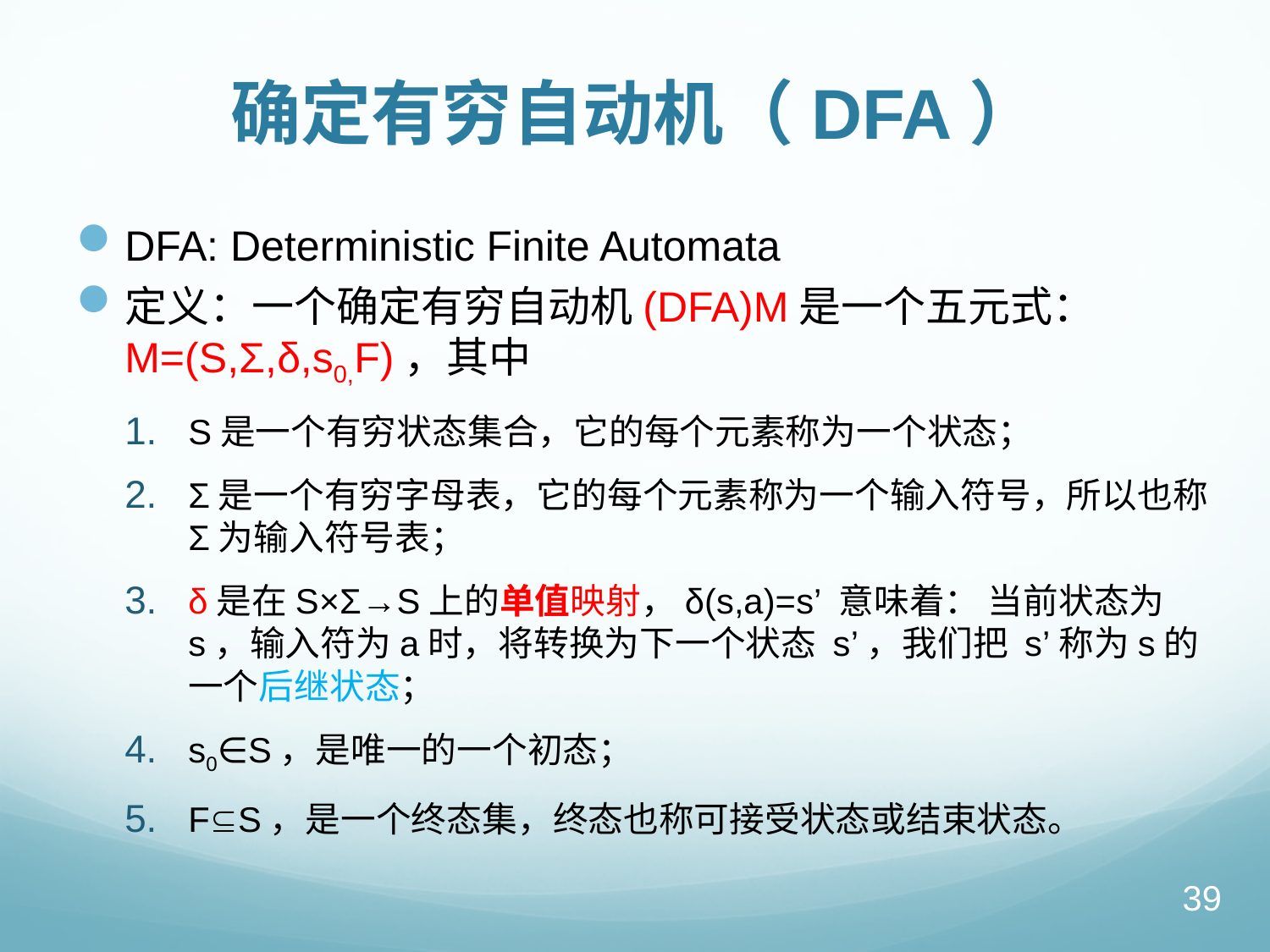

# 确定有穷自动机（DFA）
DFA: Deterministic Finite Automata
定义：一个确定有穷自动机(DFA)M是一个五元式：M=(S,Σ,δ,s0,F)，其中
S是一个有穷状态集合，它的每个元素称为一个状态；
Σ是一个有穷字母表，它的每个元素称为一个输入符号，所以也称Σ为输入符号表；
δ是在S×Σ→S上的单值映射，δ(s,a)=s’ 意味着： 当前状态为s，输入符为a时，将转换为下一个状态 s’，我们把 s’称为s的一个后继状态；
s0∈S，是唯一的一个初态；
F⊆S，是一个终态集，终态也称可接受状态或结束状态。
39